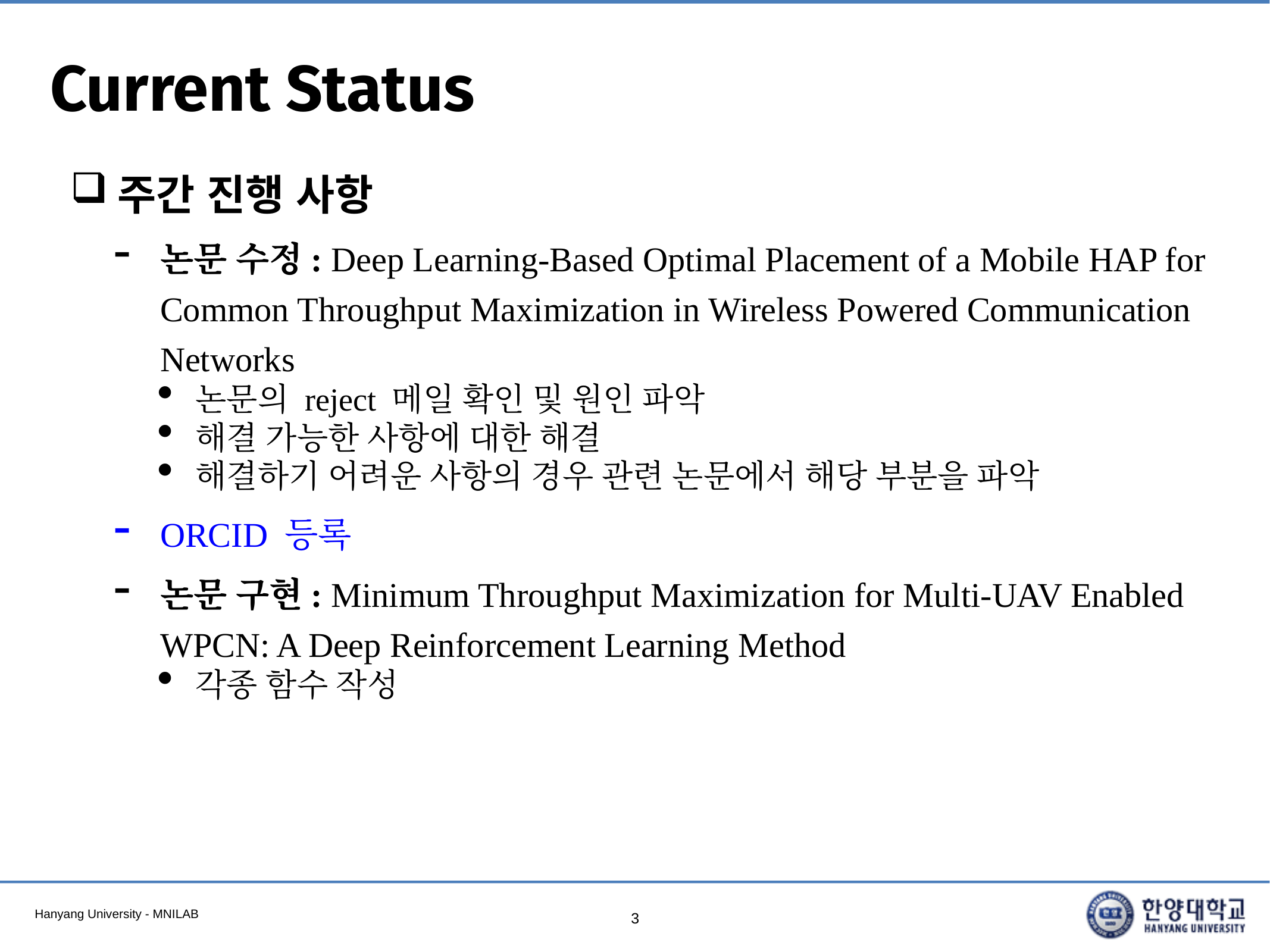

# Current Status
주간 진행 사항
논문 수정: Deep Learning-Based Optimal Placement of a Mobile HAP for Common Throughput Maximization in Wireless Powered Communication Networks
논문의 reject 메일 확인 및 원인 파악
해결 가능한 사항에 대한 해결
해결하기 어려운 사항의 경우 관련 논문에서 해당 부분을 파악
ORCID 등록
논문 구현: Minimum Throughput Maximization for Multi-UAV Enabled WPCN: A Deep Reinforcement Learning Method
각종 함수 작성
3